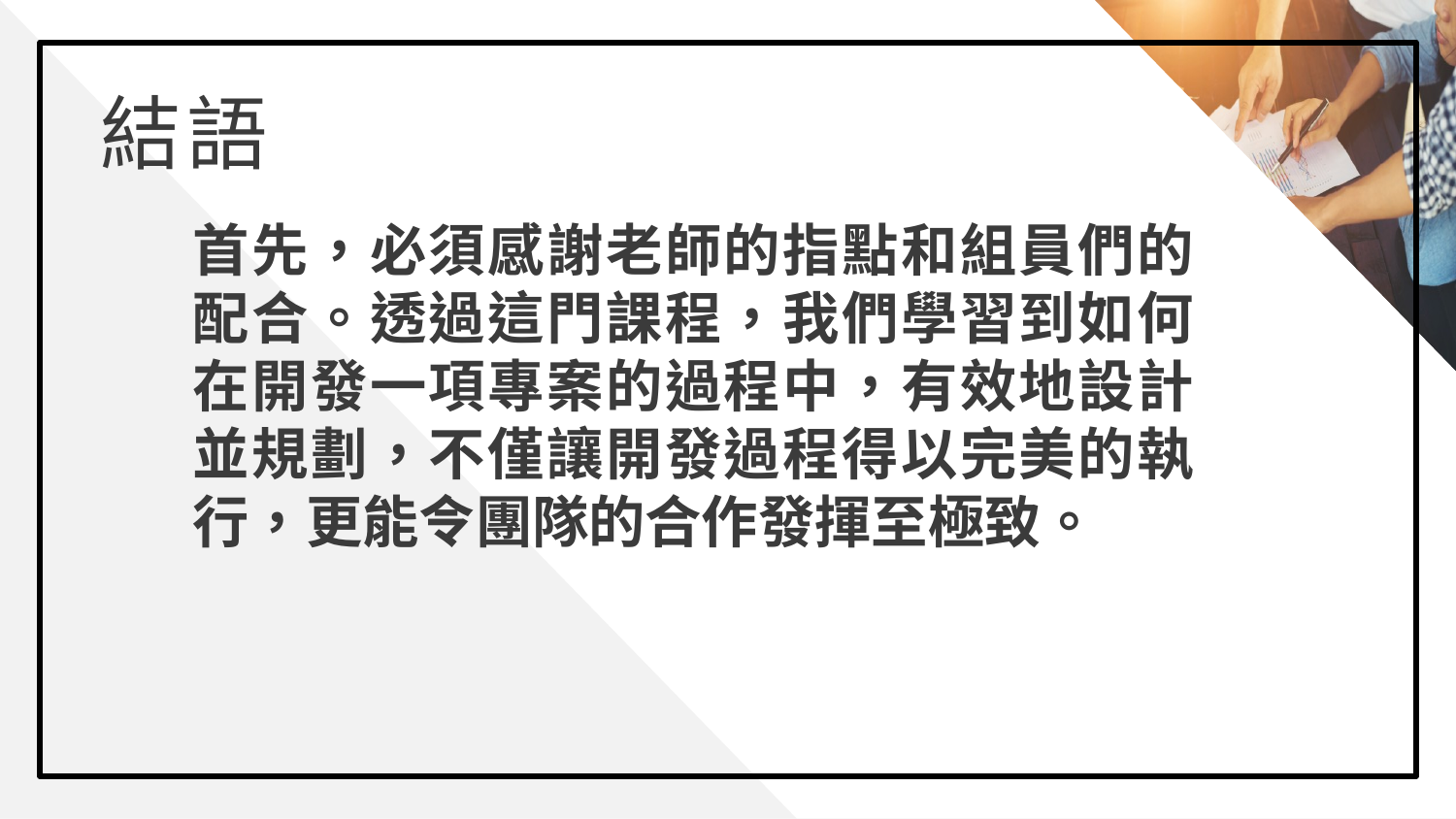

結語
首先，必須感謝老師的指點和組員們的配合。透過這門課程，我們學習到如何在開發一項專案的過程中，有效地設計並規劃，不僅讓開發過程得以完美的執行，更能令團隊的合作發揮至極致。